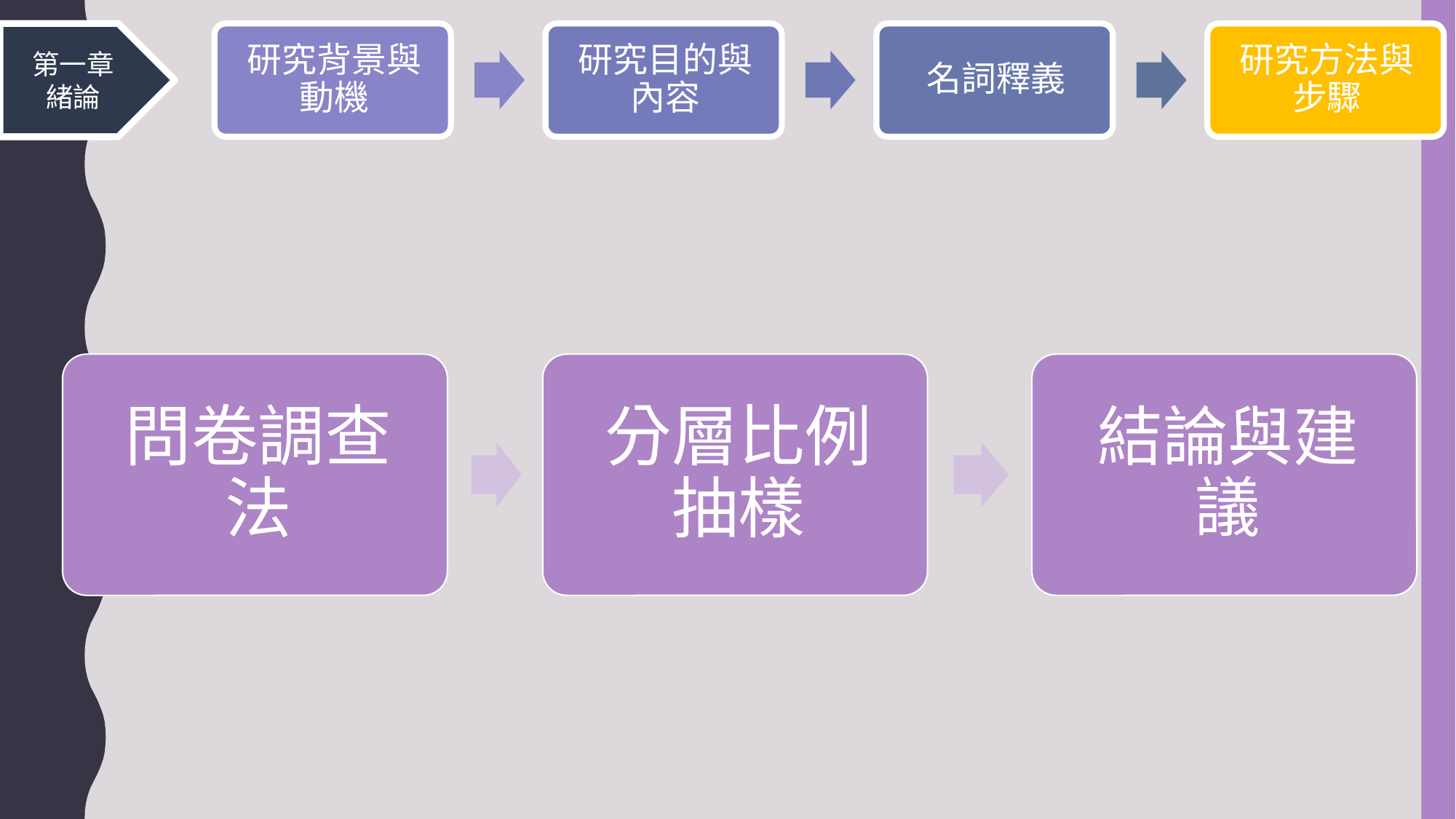

第一章
緒論
研究背景與動機

研究目的與內容

名詞釋義

研究方法與步驟
問卷調查法

分層比例抽樣

結論與建議